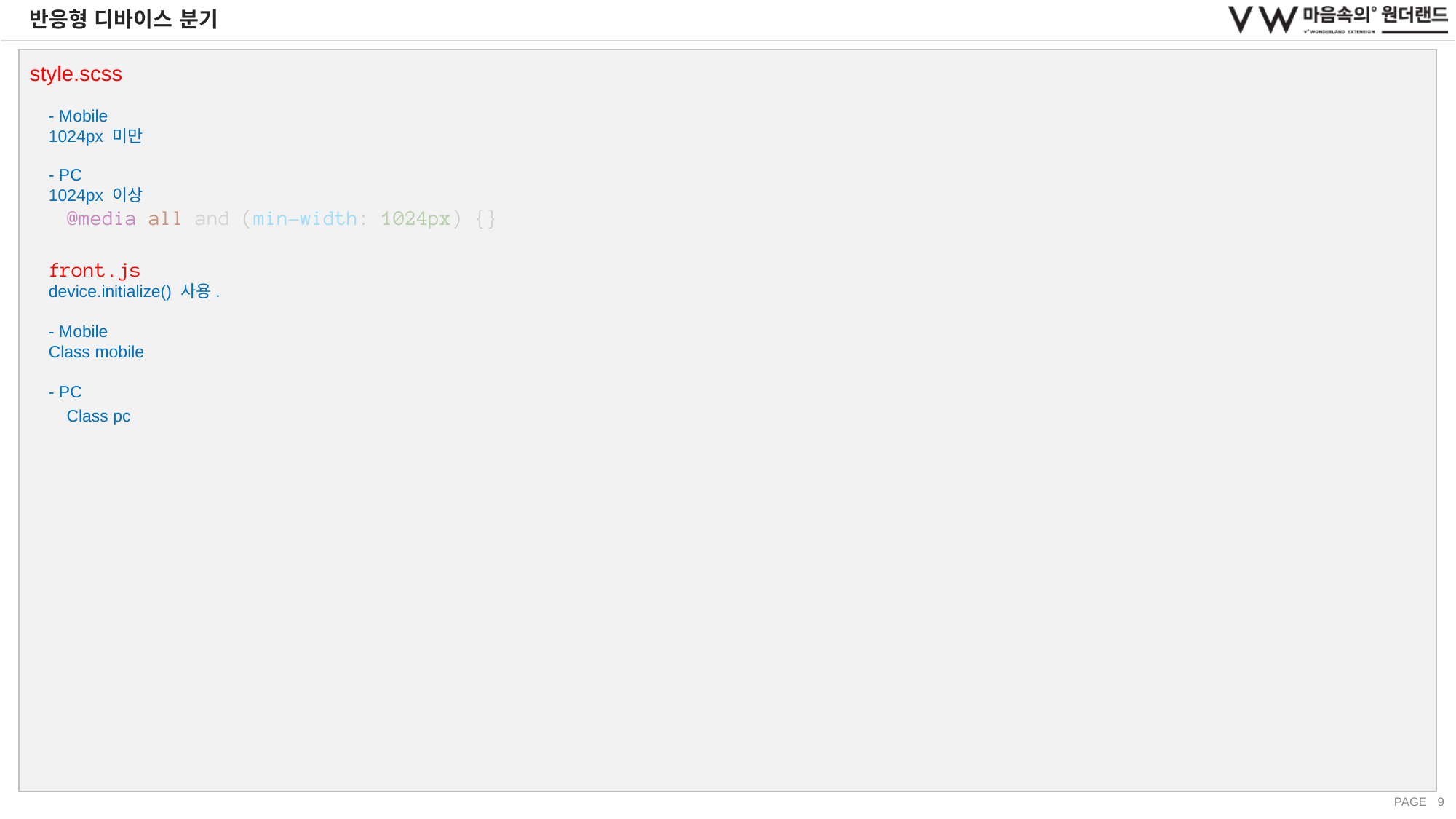

반응형 디바이스 분기
style.scss

- Mobile
1024px 미만

- PC
1024px 이상
    @media all and (min-width: 1024px) {}

front.js
device.initialize() 사용.

- Mobile
Class mobile

- PC
   Class pc